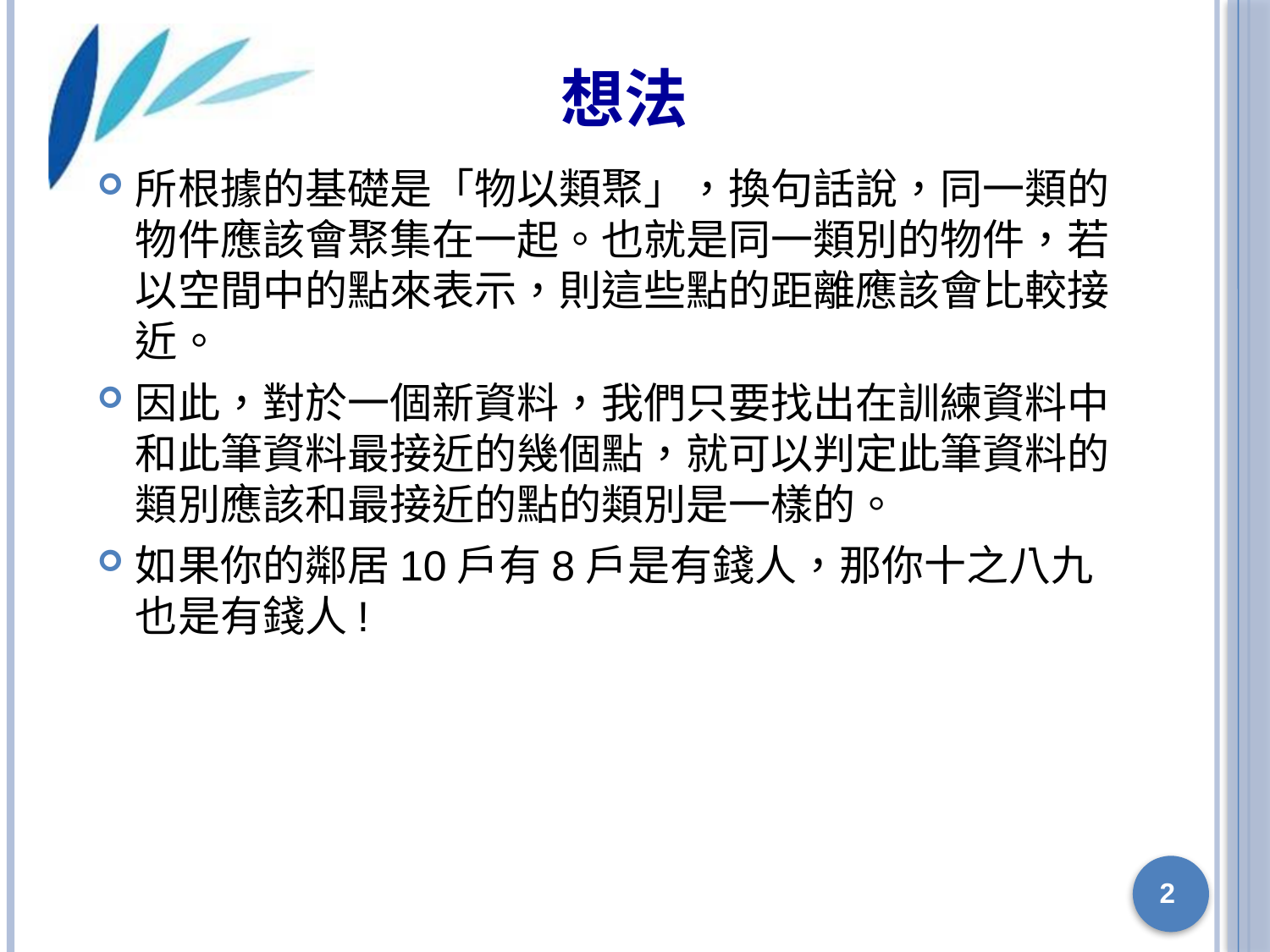

# 想法
所根據的基礎是「物以類聚」，換句話說，同一類的物件應該會聚集在一起。也就是同一類別的物件，若以空間中的點來表示，則這些點的距離應該會比較接近。
因此，對於一個新資料，我們只要找出在訓練資料中和此筆資料最接近的幾個點，就可以判定此筆資料的類別應該和最接近的點的類別是一樣的。
如果你的鄰居10戶有8戶是有錢人，那你十之八九也是有錢人!
2